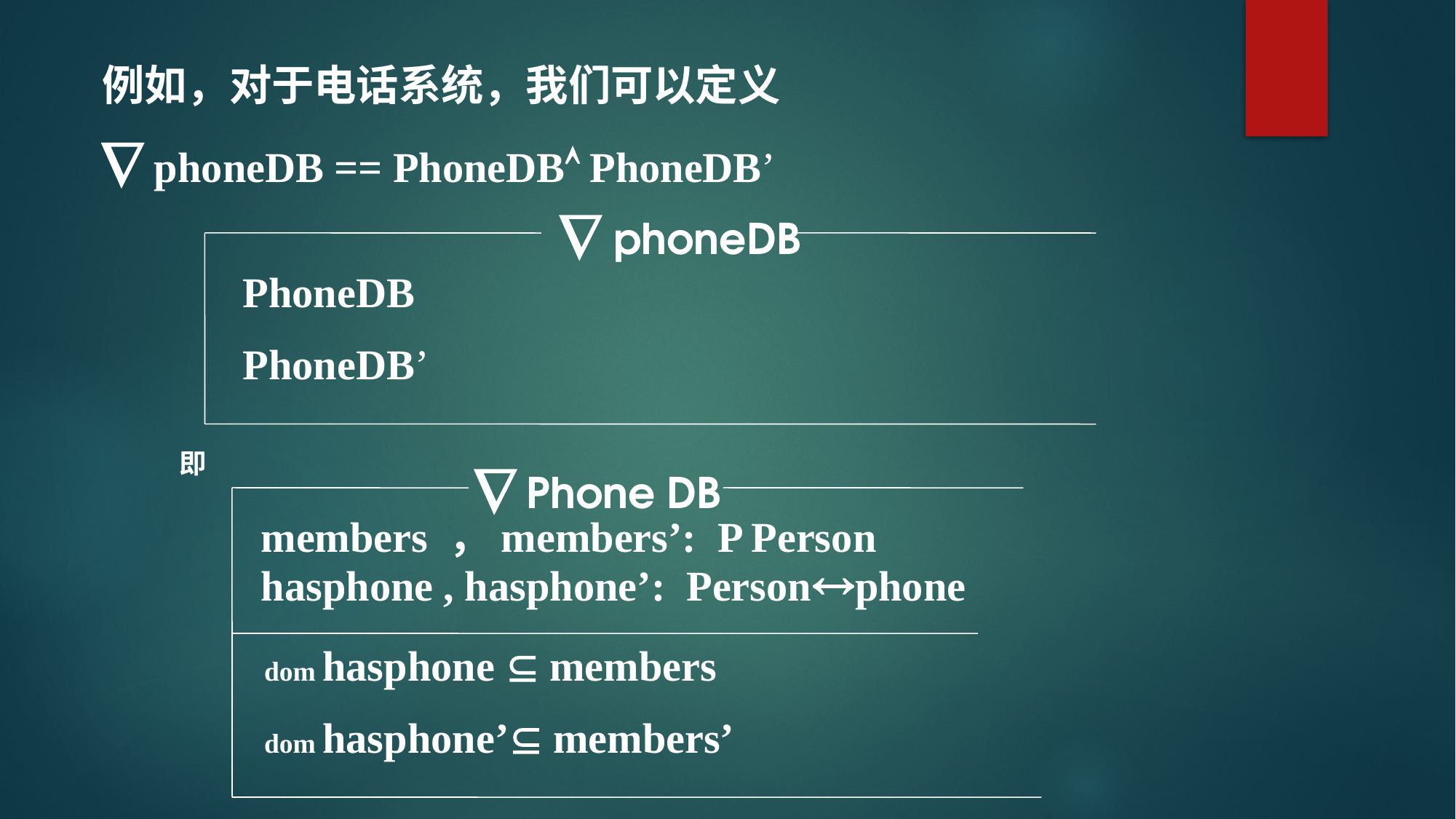

例如，对于电话系统，我们可以定义
∇ phoneDB == PhoneDB∧ PhoneDB’
∇ phoneDB

PhoneDB
PhoneDB’

即
∇ Phone DB

members ，members’:  P Person
hasphone , hasphone’:  Person↔phone

dom hasphone ⊆ members
dom hasphone’⊆ members’